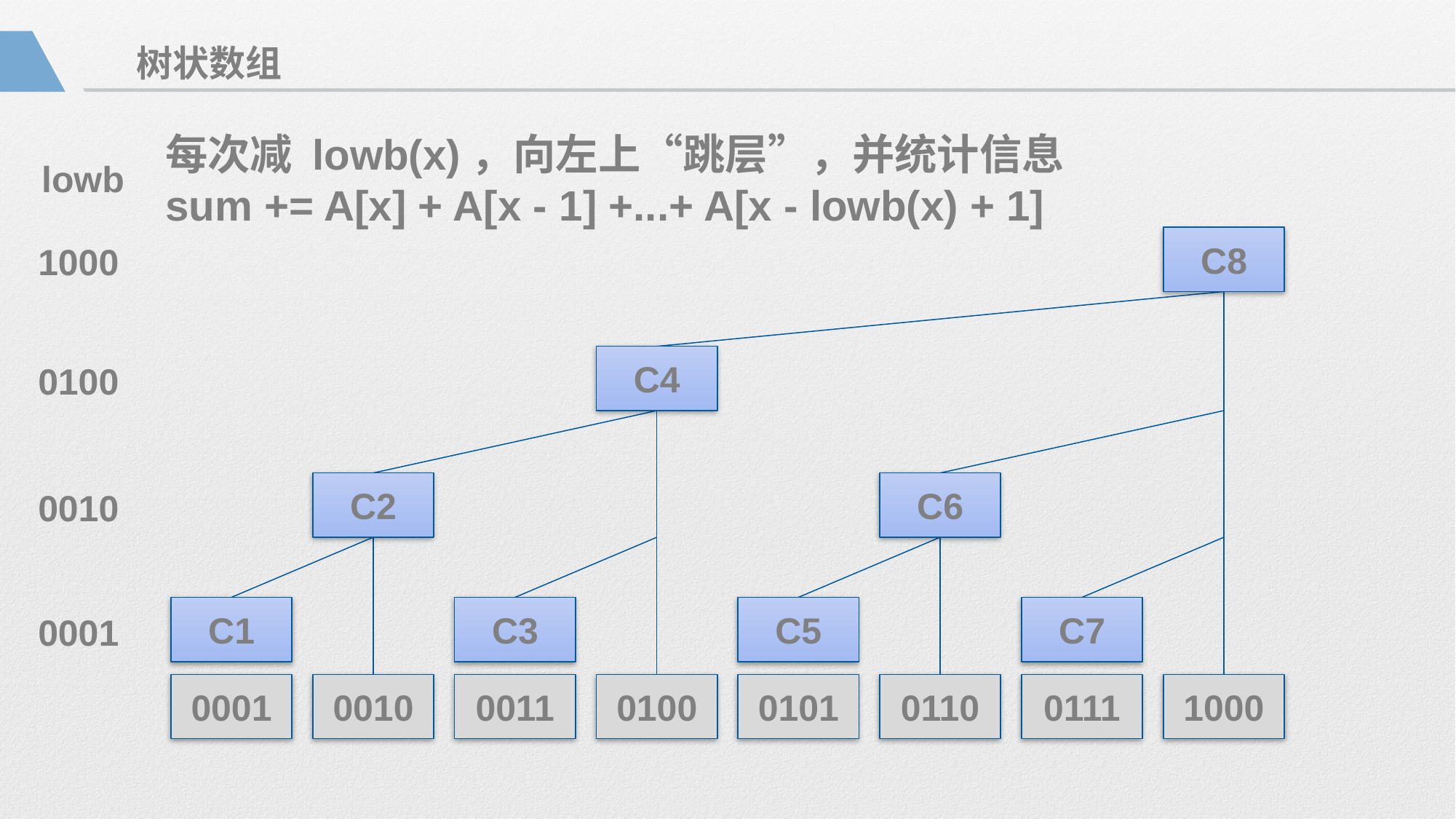

树状数组
每次减 lowb(x)，向左上“跳层”，并统计信息
sum += A[x] + A[x - 1] +...+ A[x - lowb(x) + 1]
lowb
1000
0100
0010
0001
C8
C4
C2
C6
C1
C3
C5
C7
0001
0010
0011
0100
0101
0110
0111
1000